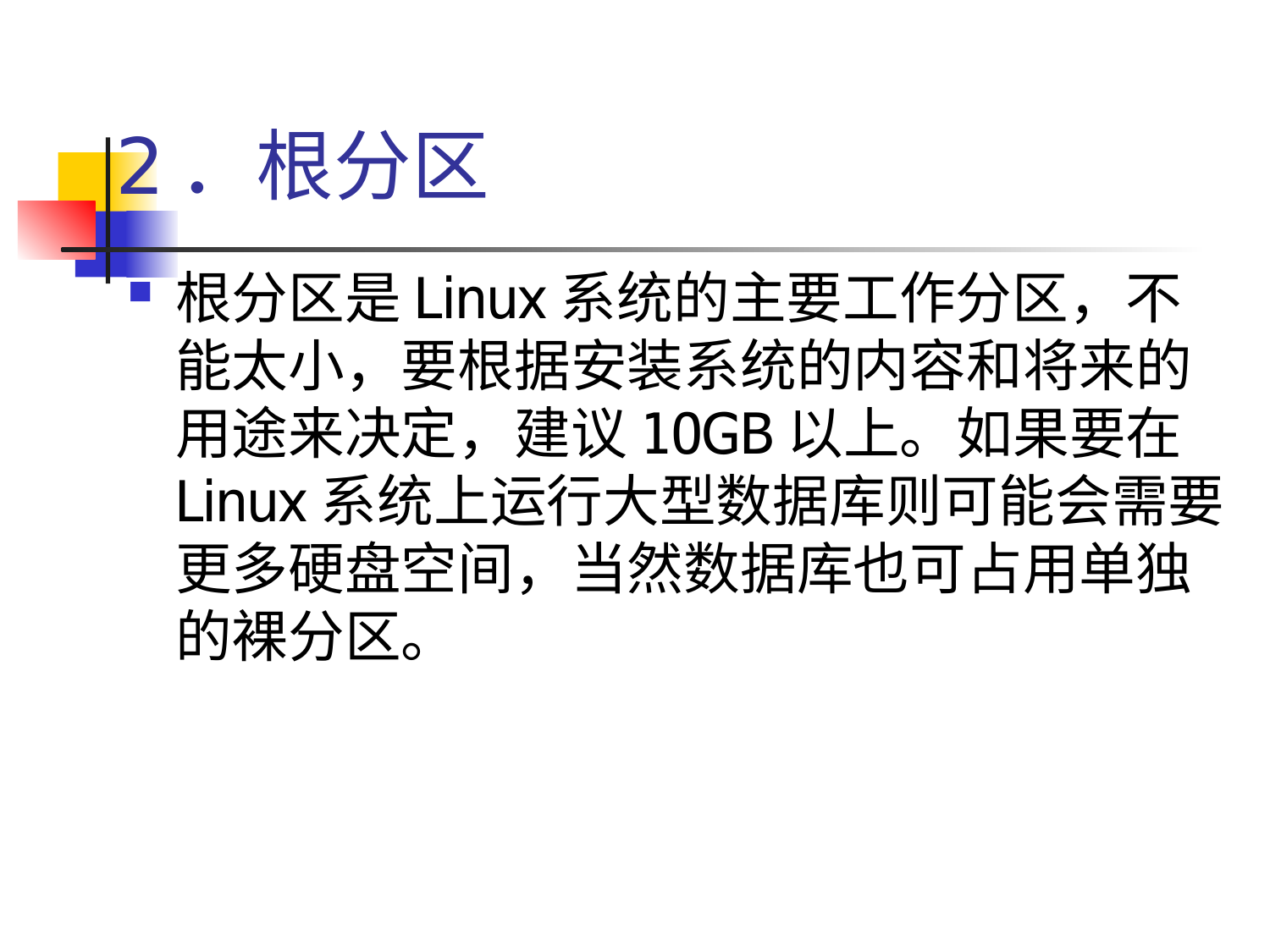

# 2．根分区
根分区是Linux系统的主要工作分区，不能太小，要根据安装系统的内容和将来的用途来决定，建议10GB以上。如果要在Linux系统上运行大型数据库则可能会需要更多硬盘空间，当然数据库也可占用单独的裸分区。